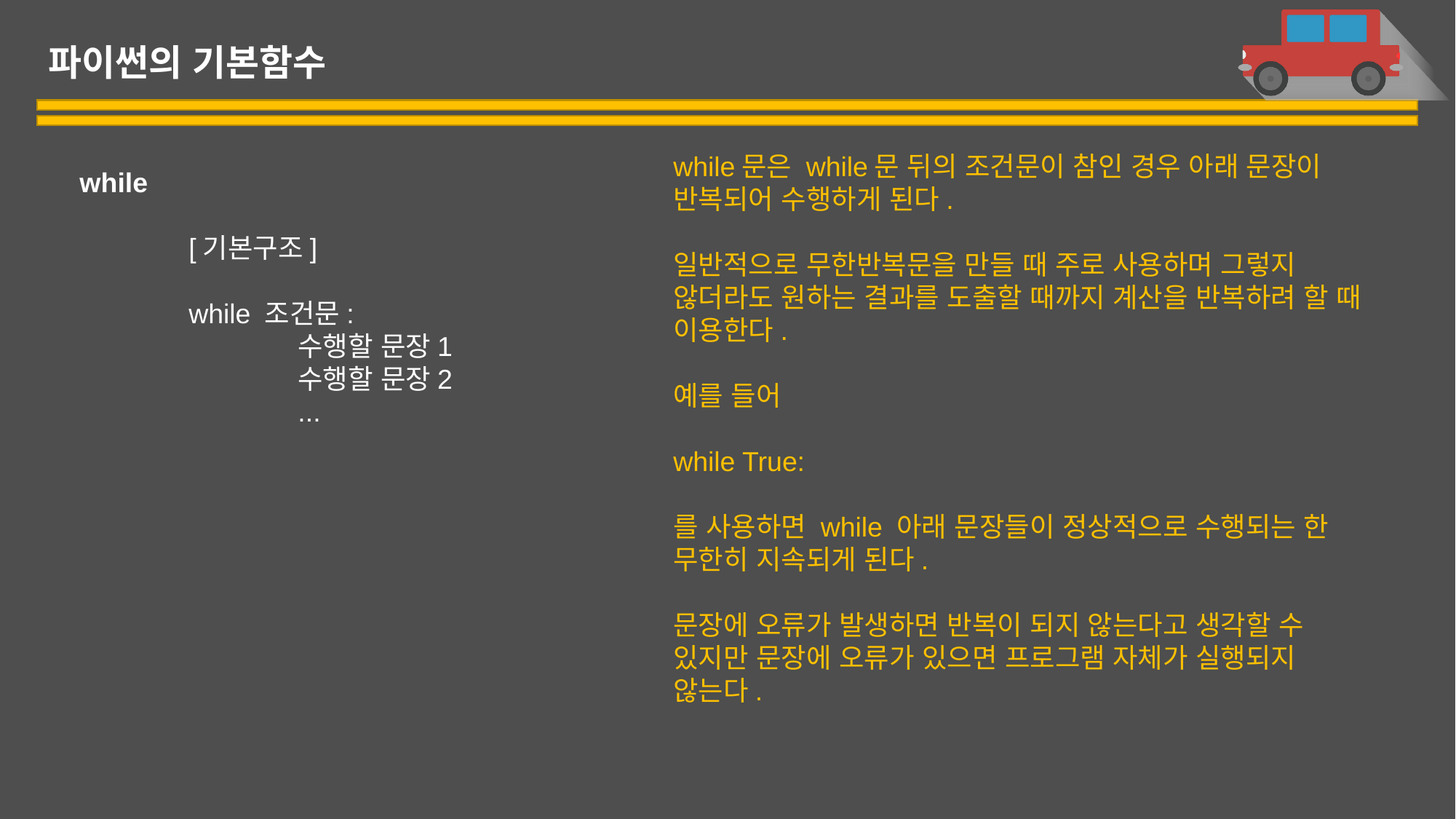

# 파이썬의 기본함수

while문은 while문 뒤의 조건문이 참인 경우 아래 문장이 반복되어 수행하게 된다.

일반적으로 무한반복문을 만들 때 주로 사용하며 그렇지 않더라도 원하는 결과를 도출할 때까지 계산을 반복하려 할 때 이용한다.

예를 들어

while True:

를 사용하면 while 아래 문장들이 정상적으로 수행되는 한 무한히 지속되게 된다.

문장에 오류가 발생하면 반복이 되지 않는다고 생각할 수 있지만 문장에 오류가 있으면 프로그램 자체가 실행되지 않는다.
while

	[기본구조]

	while 조건문:
		수행할 문장1
		수행할 문장2
		...